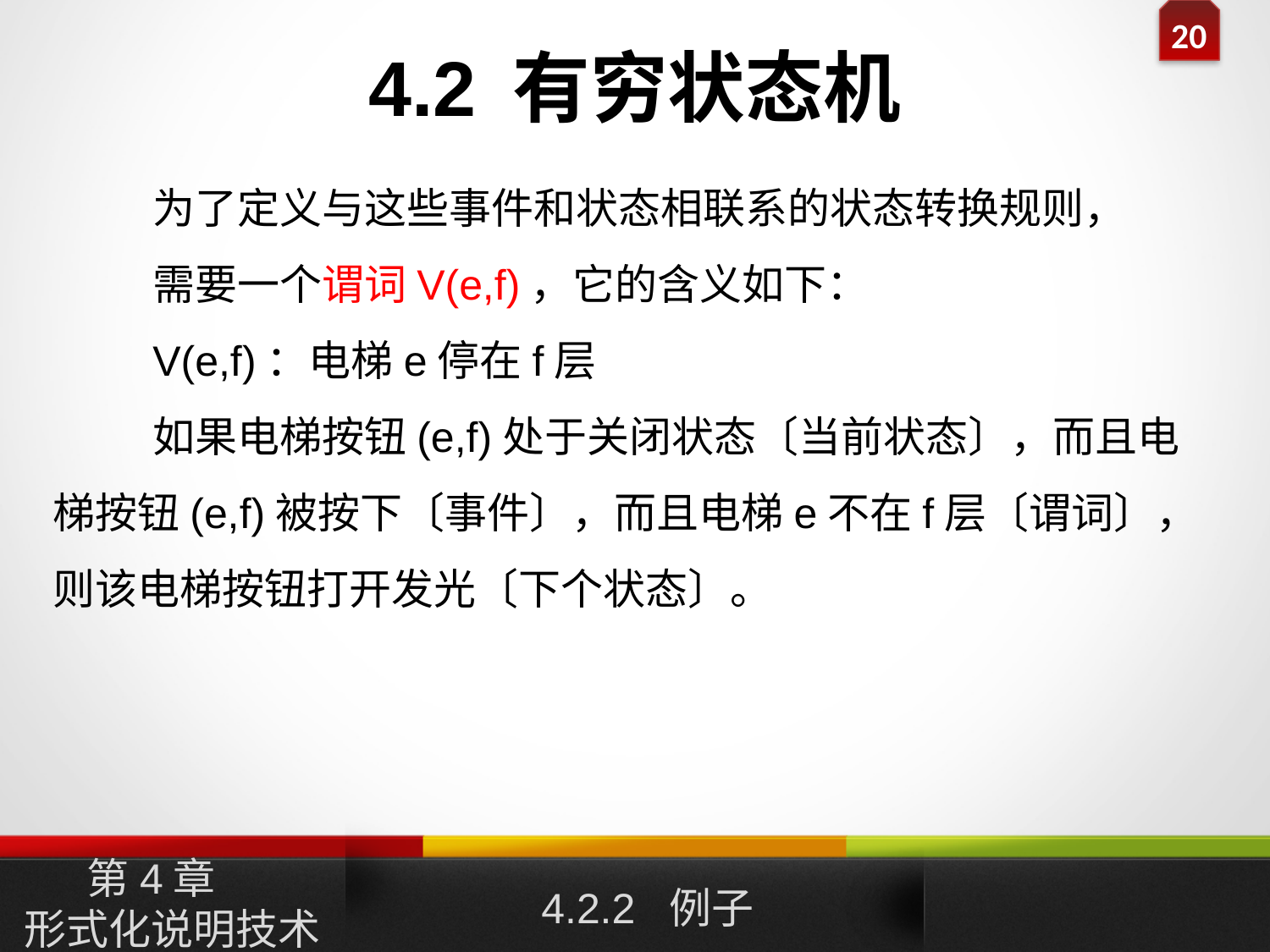

# 4.2 有穷状态机
为了定义与这些事件和状态相联系的状态转换规则，
需要一个谓词V(e,f)，它的含义如下：
V(e,f)：电梯e停在f层
如果电梯按钮(e,f)处于关闭状态〔当前状态〕，而且电梯按钮(e,f)被按下〔事件〕，而且电梯e不在f层〔谓词〕，则该电梯按钮打开发光〔下个状态〕。

第4章
形式化说明技术
4.2.2  例子